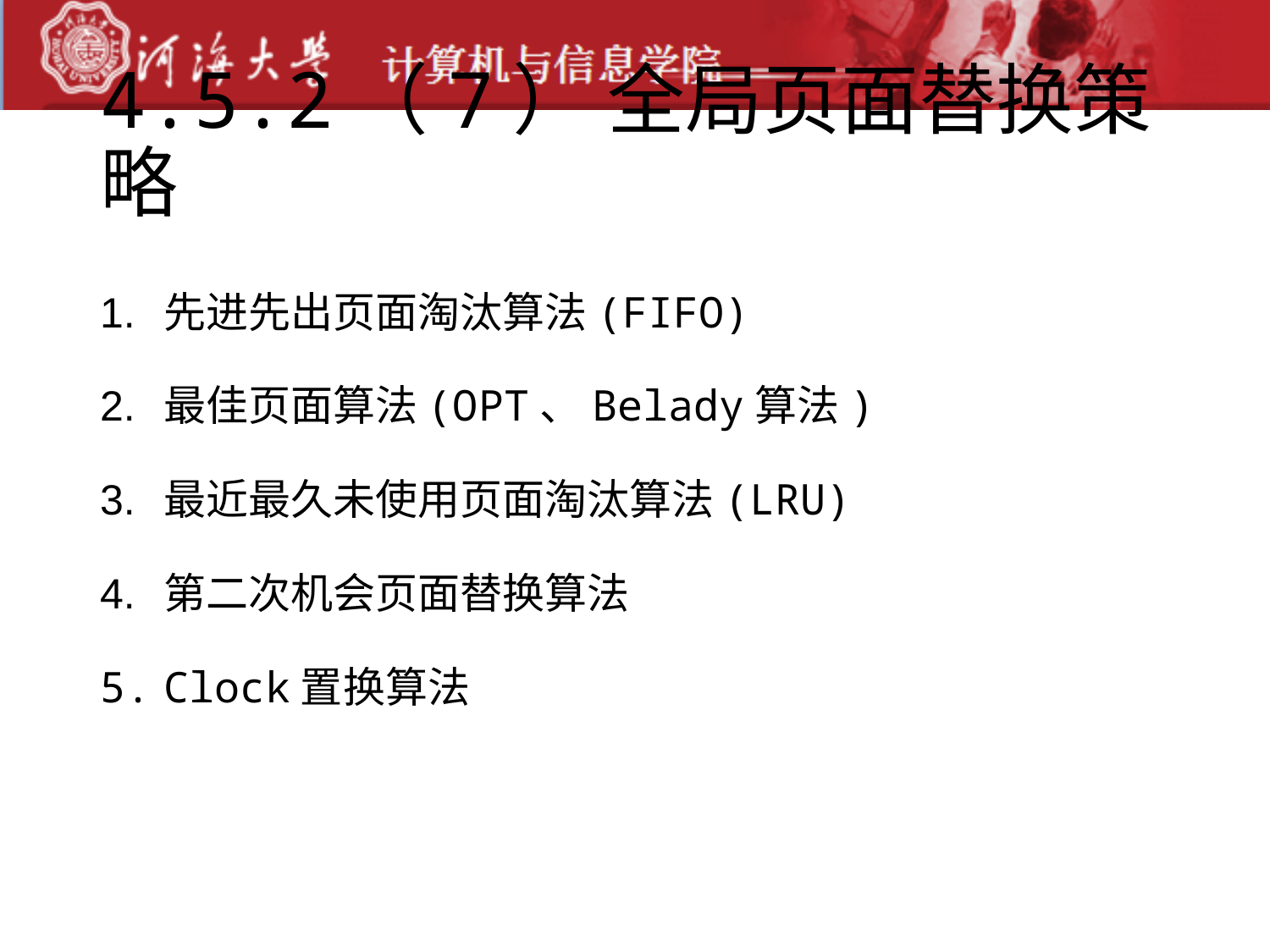

# 4.5.2（7） 全局页面替换策略
先进先出页面淘汰算法(FIFO)
最佳页面算法(OPT、Belady算法)
最近最久未使用页面淘汰算法(LRU)
第二次机会页面替换算法
Clock置换算法